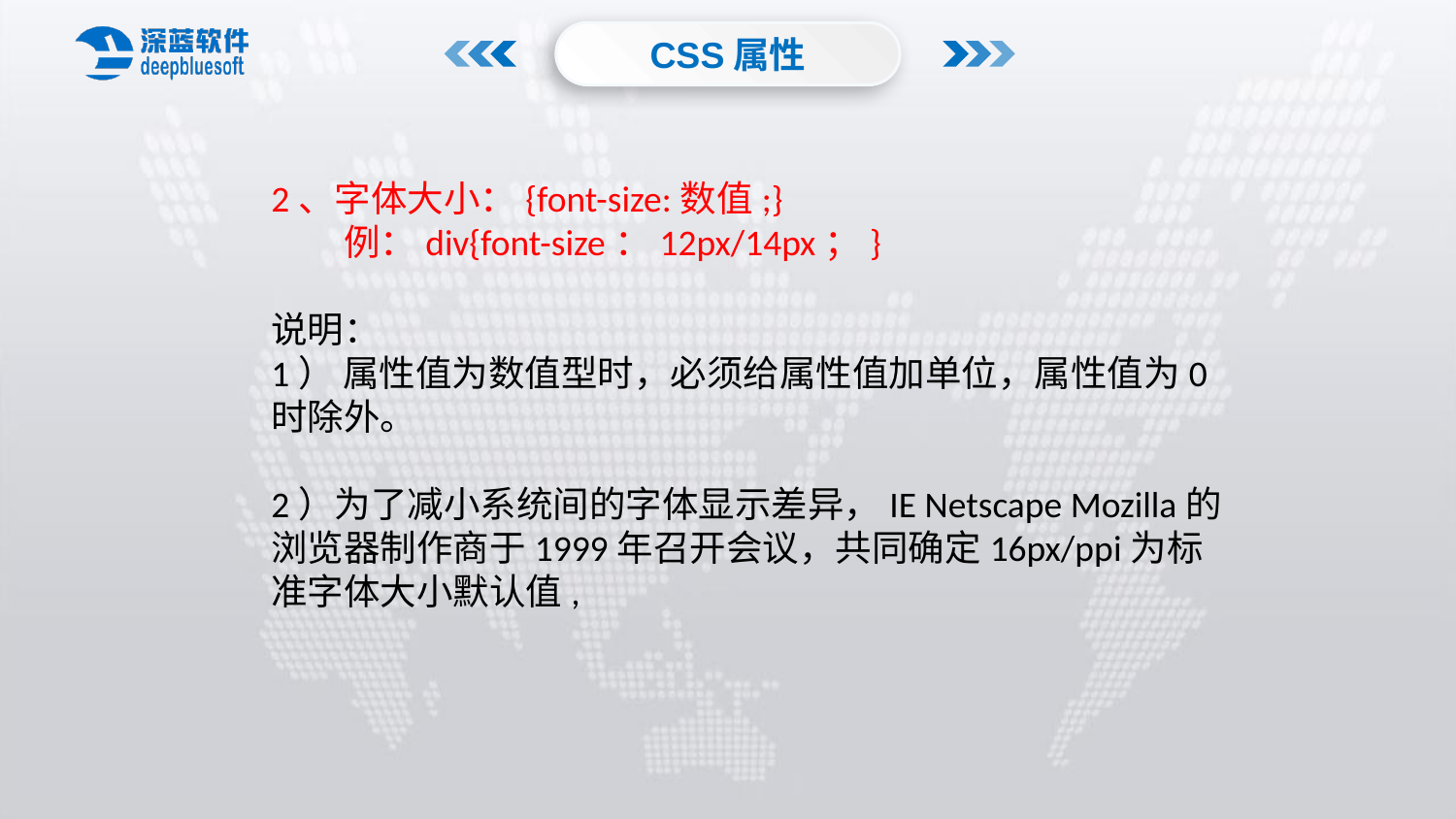

CSS属性

2、字体大小：{font-size:数值;}
　　例：div{font-size：12px/14px；}

说明：
1） 属性值为数值型时，必须给属性值加单位，属性值为0时除外。

2）为了减小系统间的字体显示差异，IE Netscape Mozilla的浏览器制作商于1999年召开会议，共同确定16px/ppi为标准字体大小默认值,